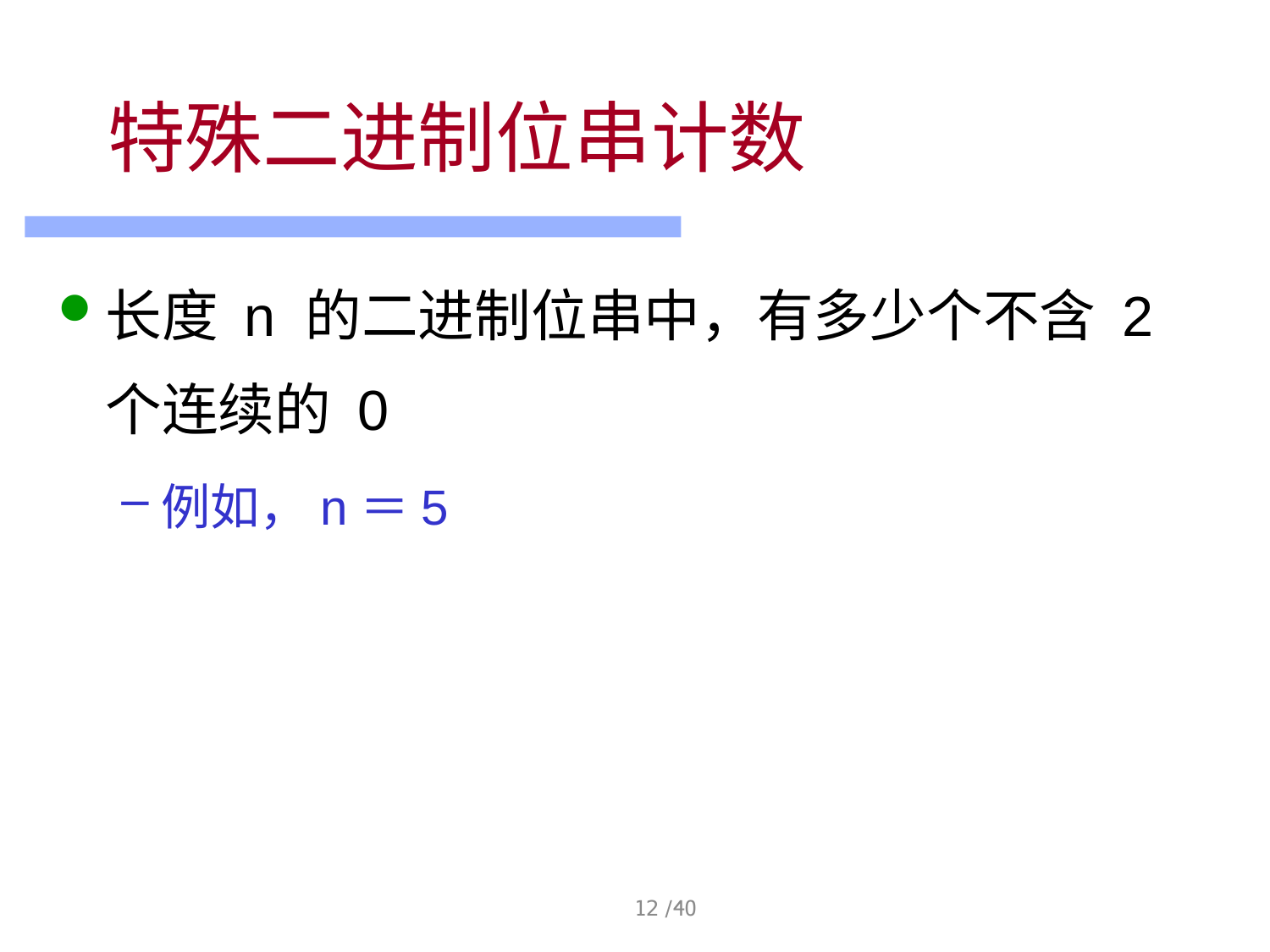

# 特殊二进制位串计数
长度 n 的二进制位串中，有多少个不含 2 个连续的 0
例如，n＝5

12
/40